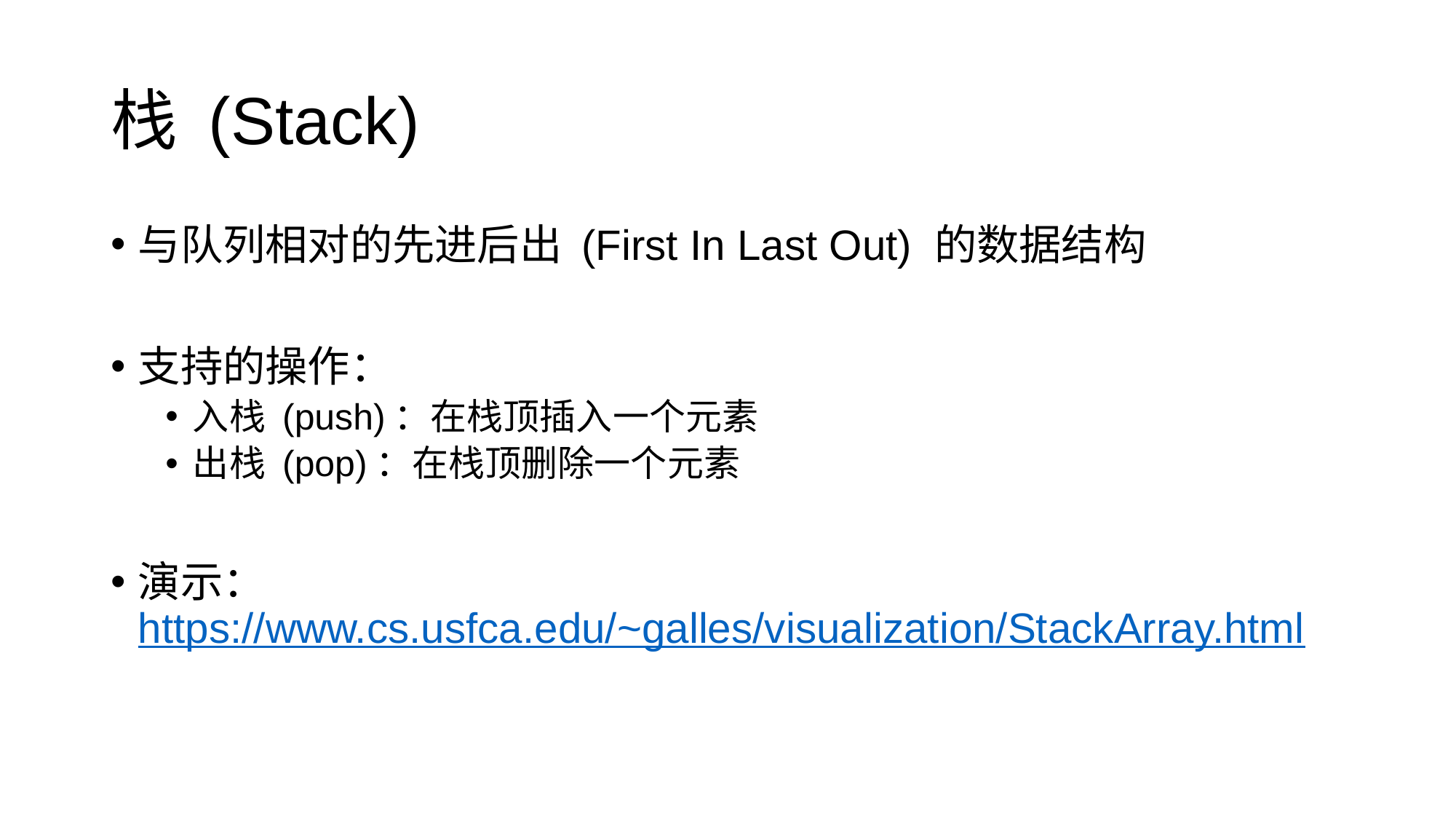

# 栈 (Stack)
与队列相对的先进后出 (First In Last Out) 的数据结构

支持的操作：
入栈 (push)：在栈顶插入一个元素
出栈 (pop)：在栈顶删除一个元素

演示：https://www.cs.usfca.edu/~galles/visualization/StackArray.html